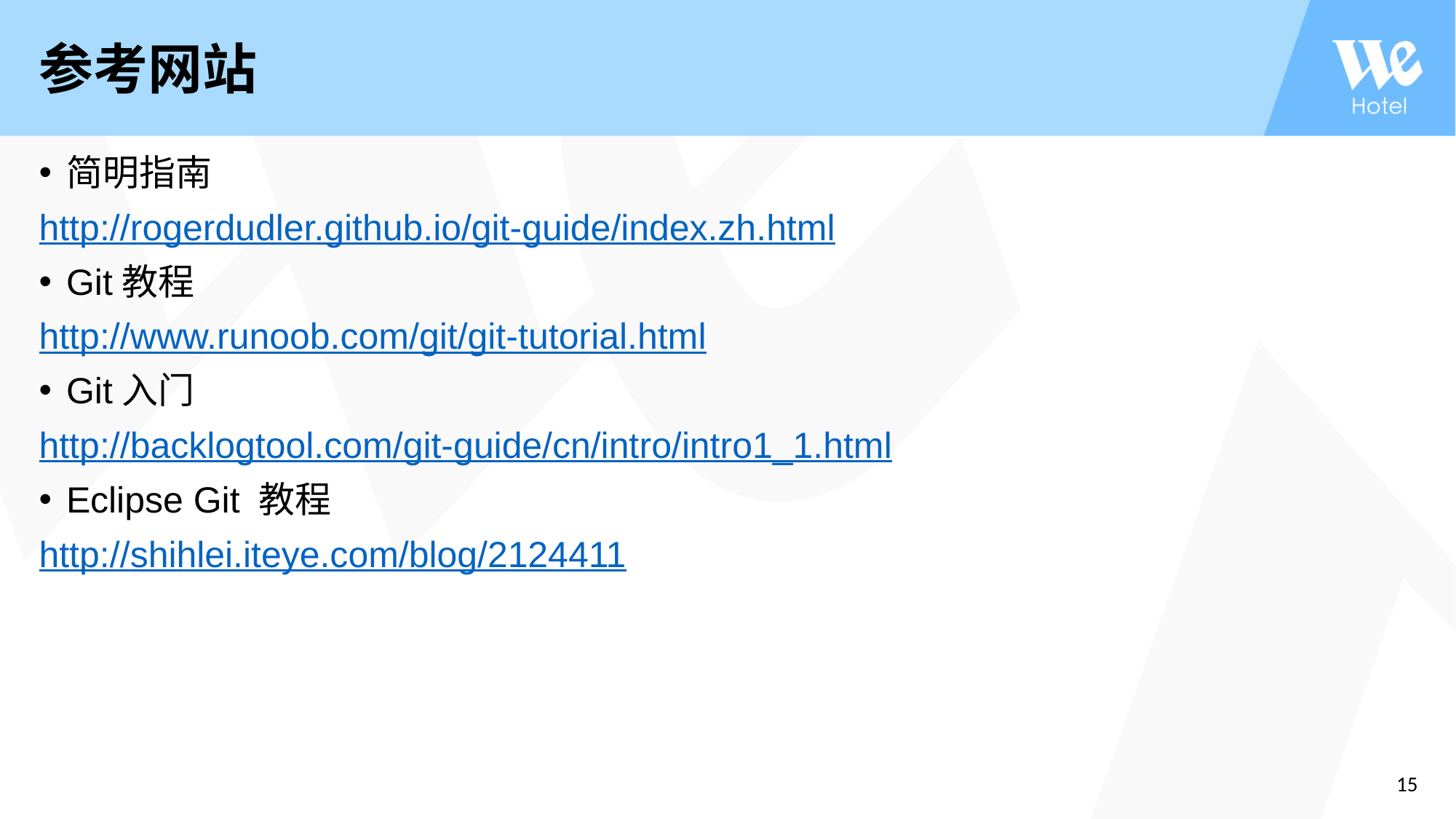

# 参考网站
简明指南
http://rogerdudler.github.io/git-guide/index.zh.html
Git教程
http://www.runoob.com/git/git-tutorial.html
Git入门
http://backlogtool.com/git-guide/cn/intro/intro1_1.html
Eclipse Git 教程
http://shihlei.iteye.com/blog/2124411

15